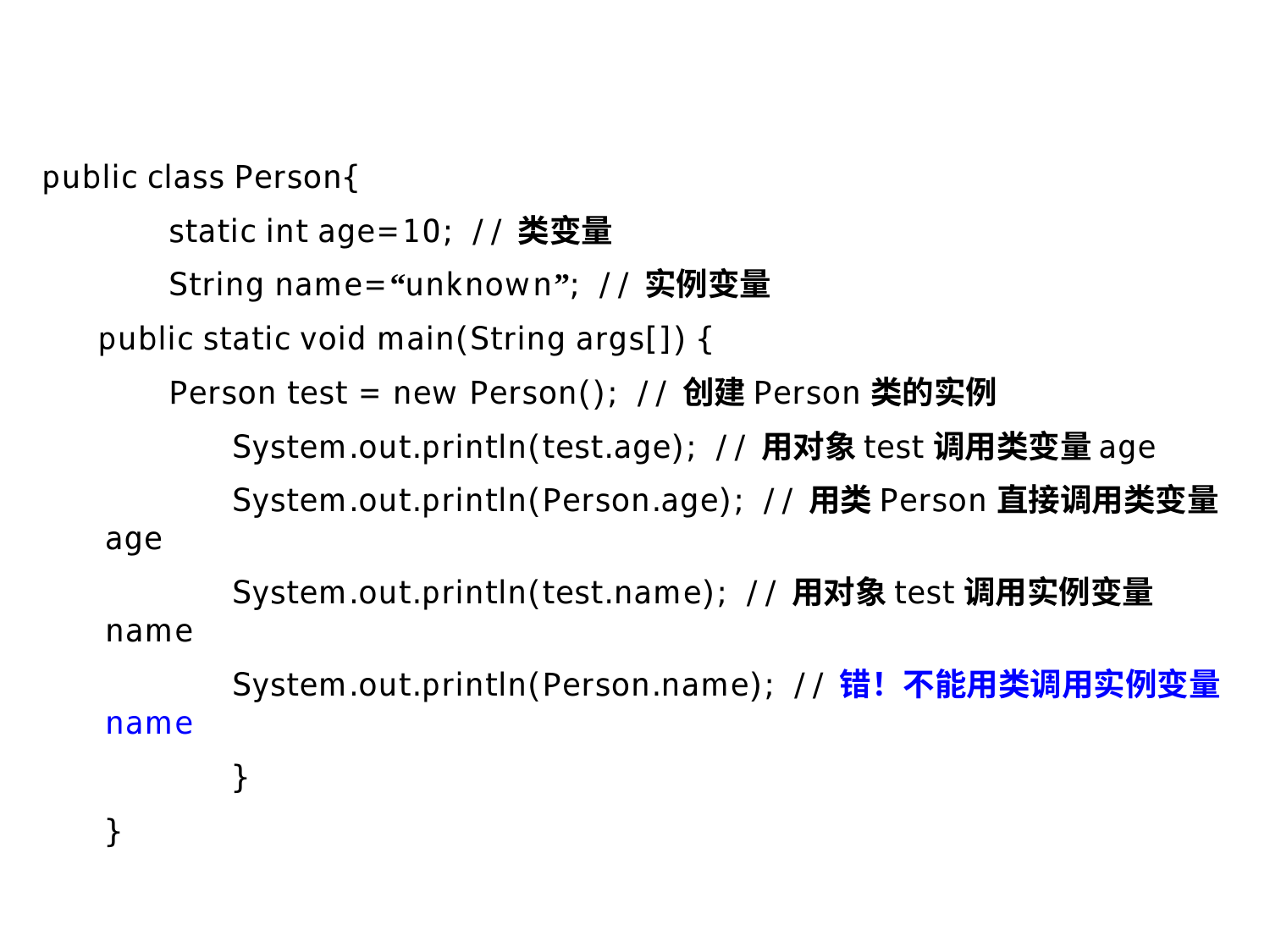

public class Person{
	static int age=10;  //类变量
	String name=“unknown”;  //实例变量
      public static void main(String args[]) {
	Person test = new Person();  //创建Person类的实例
	System.out.println(test.age);  //用对象test调用类变量age
	System.out.println(Person.age);  //用类Person直接调用类变量age
	System.out.println(test.name);  //用对象test调用实例变量name
	System.out.println(Person.name);  //错！不能用类调用实例变量name
	}
}